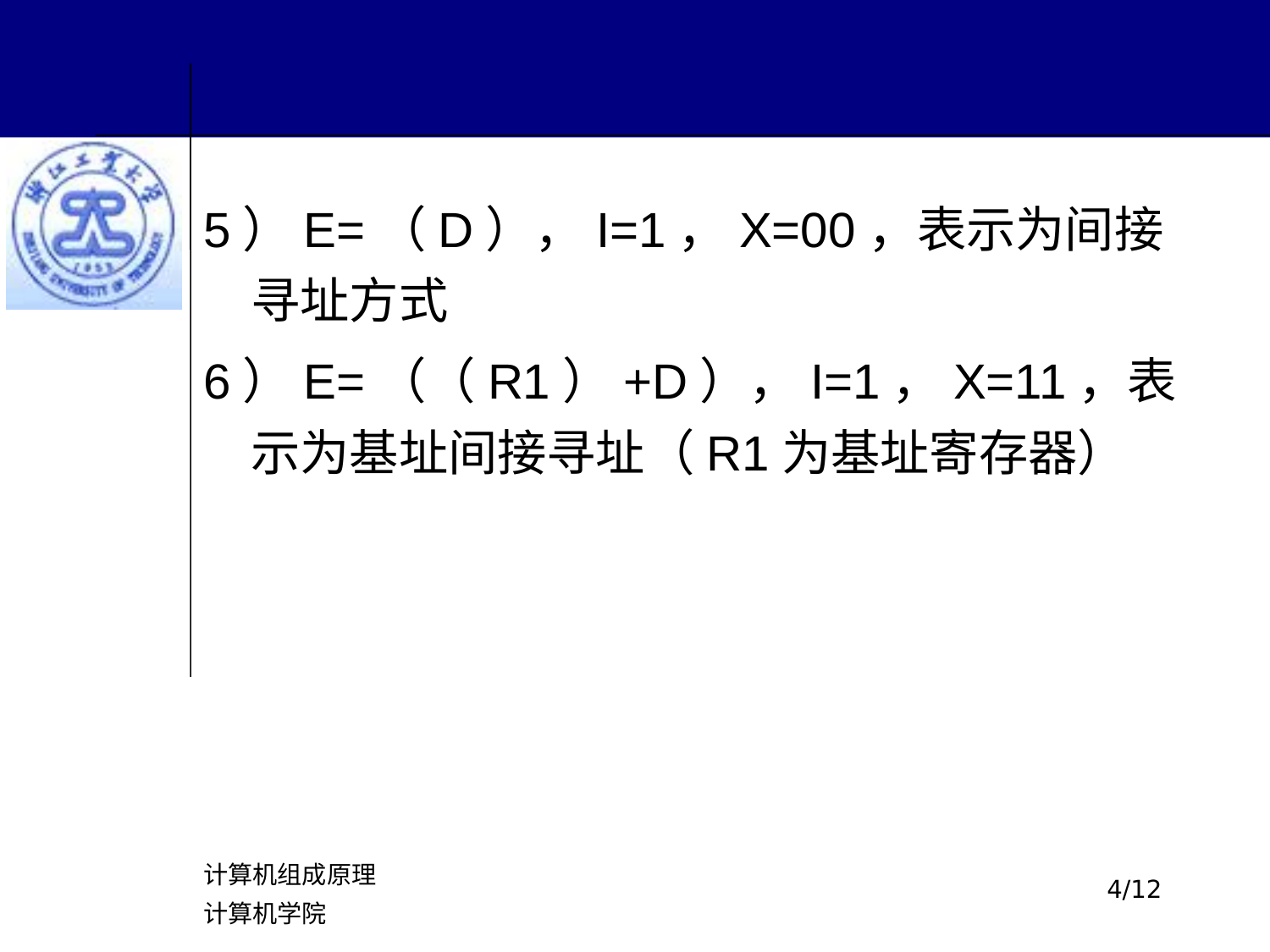

5）E=（D），I=1，X=00，表示为间接寻址方式
6）E=（（R1）+D），I=1，X=11，表示为基址间接寻址（R1为基址寄存器）

计算机组成原理
计算机学院

4/12